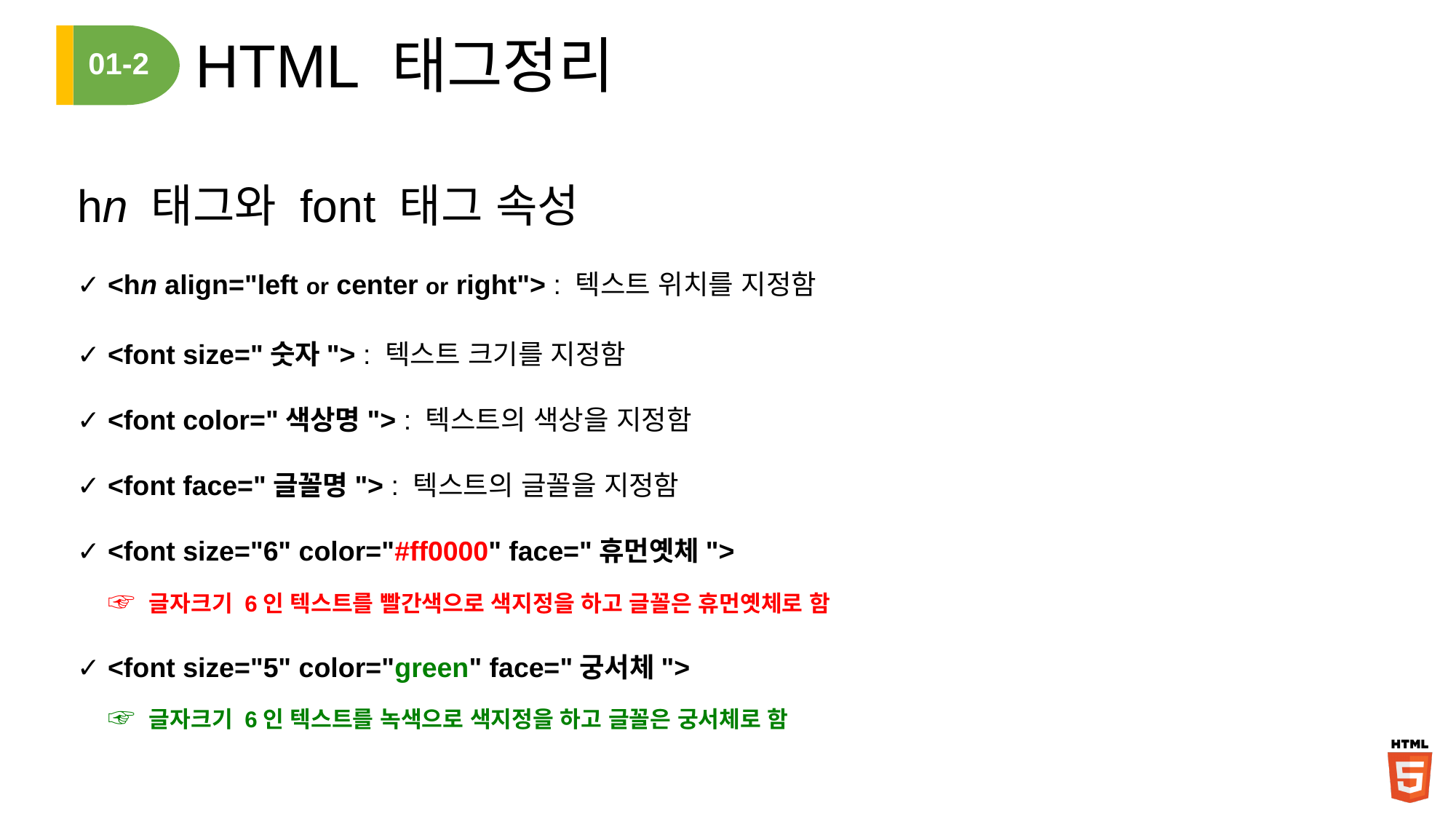

HTML 태그정리
01-2
hn 태그와 font 태그 속성

✓ <hn align="left or center or right"> : 텍스트 위치를 지정함

✓ <font size="숫자"> : 텍스트 크기를 지정함

✓ <font color="색상명"> : 텍스트의 색상을 지정함

✓ <font face="글꼴명"> : 텍스트의 글꼴을 지정함

✓ <font size="6" color="#ff0000" face="휴먼옛체">

    ☞ 글자크기 6인 텍스트를 빨간색으로 색지정을 하고 글꼴은 휴먼옛체로 함

✓ <font size="5" color="green" face="궁서체">

    ☞ 글자크기 6인 텍스트를 녹색으로 색지정을 하고 글꼴은 궁서체로 함